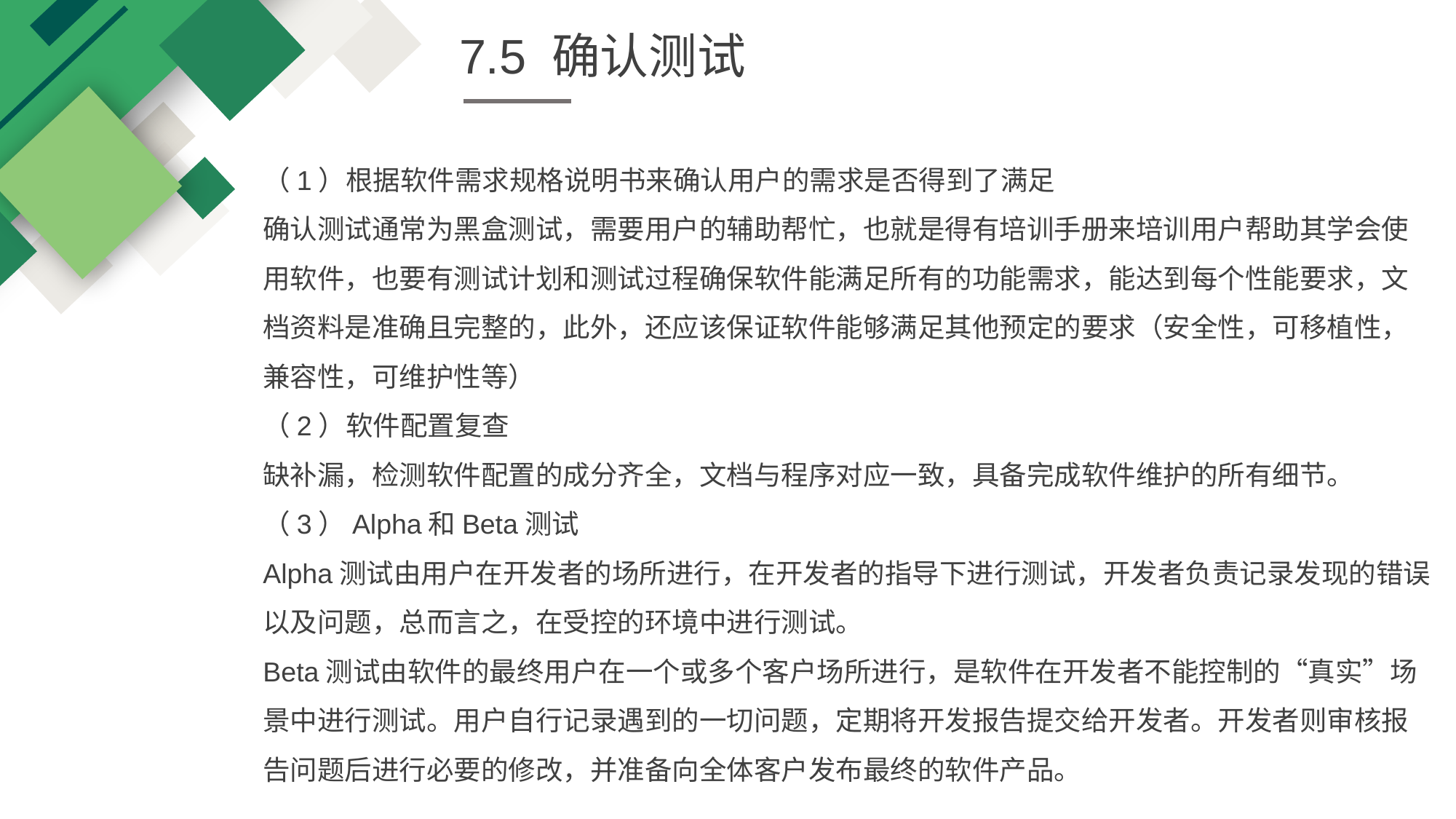

7.5 确认测试
（1）根据软件需求规格说明书来确认用户的需求是否得到了满足
确认测试通常为黑盒测试，需要用户的辅助帮忙，也就是得有培训手册来培训用户帮助其学会使用软件，也要有测试计划和测试过程确保软件能满足所有的功能需求，能达到每个性能要求，文档资料是准确且完整的，此外，还应该保证软件能够满足其他预定的要求（安全性，可移植性，兼容性，可维护性等）
（2）软件配置复查
缺补漏，检测软件配置的成分齐全，文档与程序对应一致，具备完成软件维护的所有细节。
（3）Alpha和Beta测试
Alpha测试由用户在开发者的场所进行，在开发者的指导下进行测试，开发者负责记录发现的错误以及问题，总而言之，在受控的环境中进行测试。
Beta测试由软件的最终用户在一个或多个客户场所进行，是软件在开发者不能控制的“真实”场景中进行测试。用户自行记录遇到的一切问题，定期将开发报告提交给开发者。开发者则审核报告问题后进行必要的修改，并准备向全体客户发布最终的软件产品。